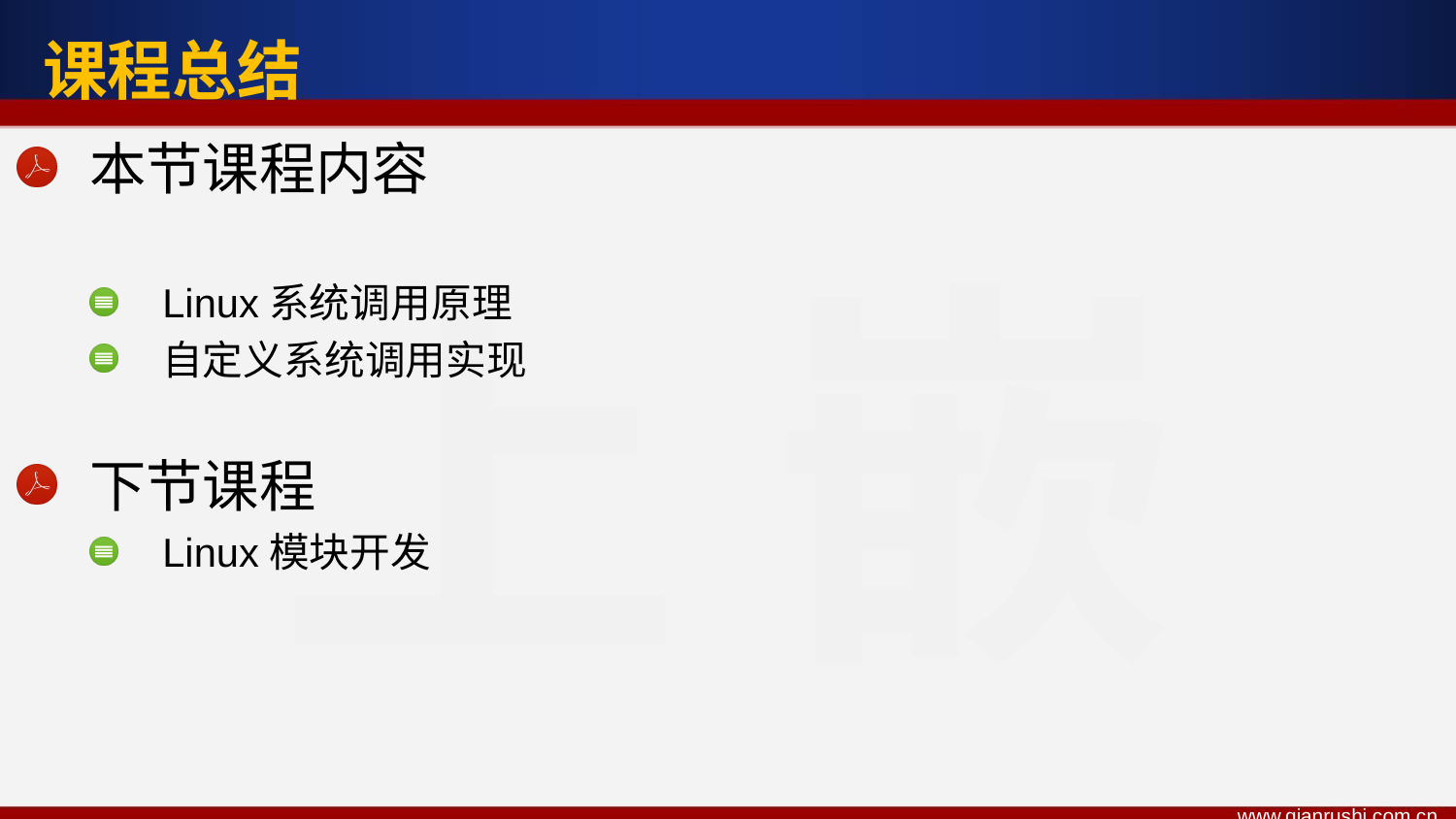

课程总结
本节课程内容

Linux系统调用原理
自定义系统调用实现

下节课程
Linux模块开发